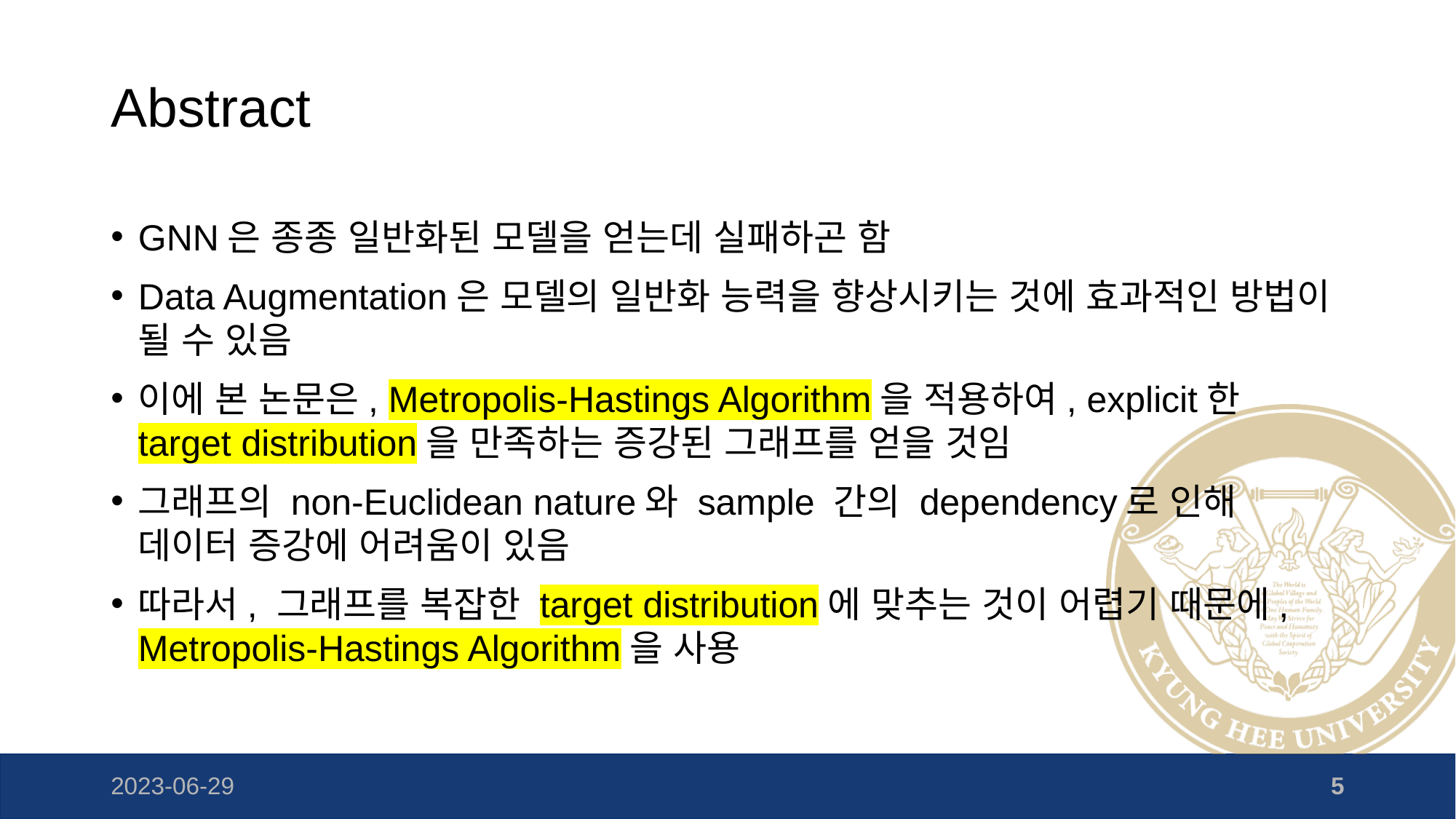

# Abstract
GNN은 종종 일반화된 모델을 얻는데 실패하곤 함
Data Augmentation은 모델의 일반화 능력을 향상시키는 것에 효과적인 방법이 될 수 있음
이에 본 논문은, Metropolis-Hastings Algorithm을 적용하여, explicit한 target distribution을 만족하는 증강된 그래프를 얻을 것임
그래프의 non-Euclidean nature와 sample 간의 dependency로 인해 데이터 증강에 어려움이 있음
따라서, 그래프를 복잡한 target distribution에 맞추는 것이 어렵기 때문에, Metropolis-Hastings Algorithm을 사용
2023-06-29
5